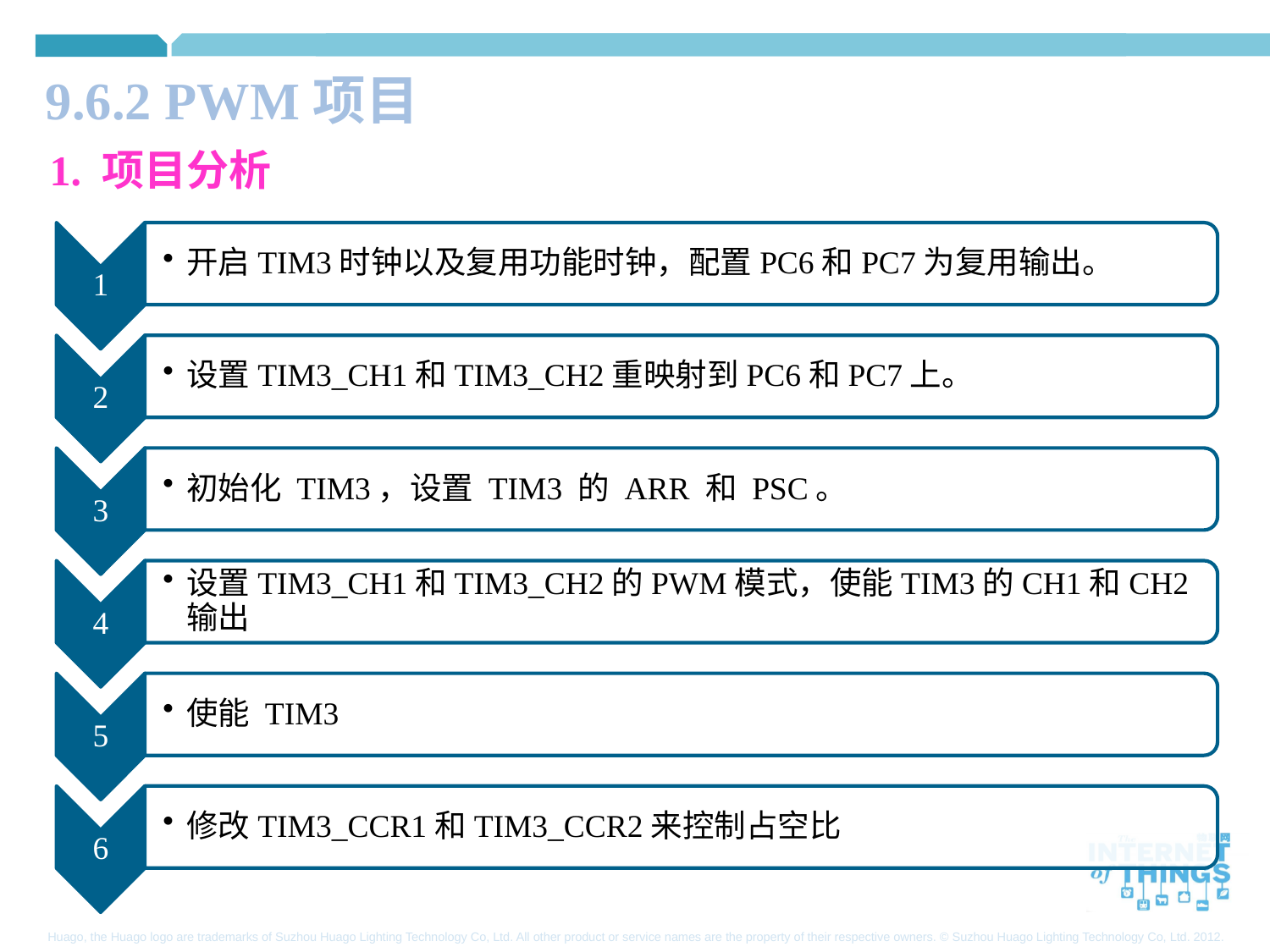

9.6.2 PWM项目
1. 项目分析
1
开启TIM3时钟以及复用功能时钟，配置PC6和PC7为复用输出。
2
设置TIM3_CH1和TIM3_CH2重映射到PC6和PC7上。
3
初始化 TIM3，设置 TIM3 的 ARR 和 PSC。
4
设置TIM3_CH1和TIM3_CH2的PWM模式，使能TIM3的CH1和CH2输出
5
使能 TIM3
6
修改TIM3_CCR1和TIM3_CCR2来控制占空比